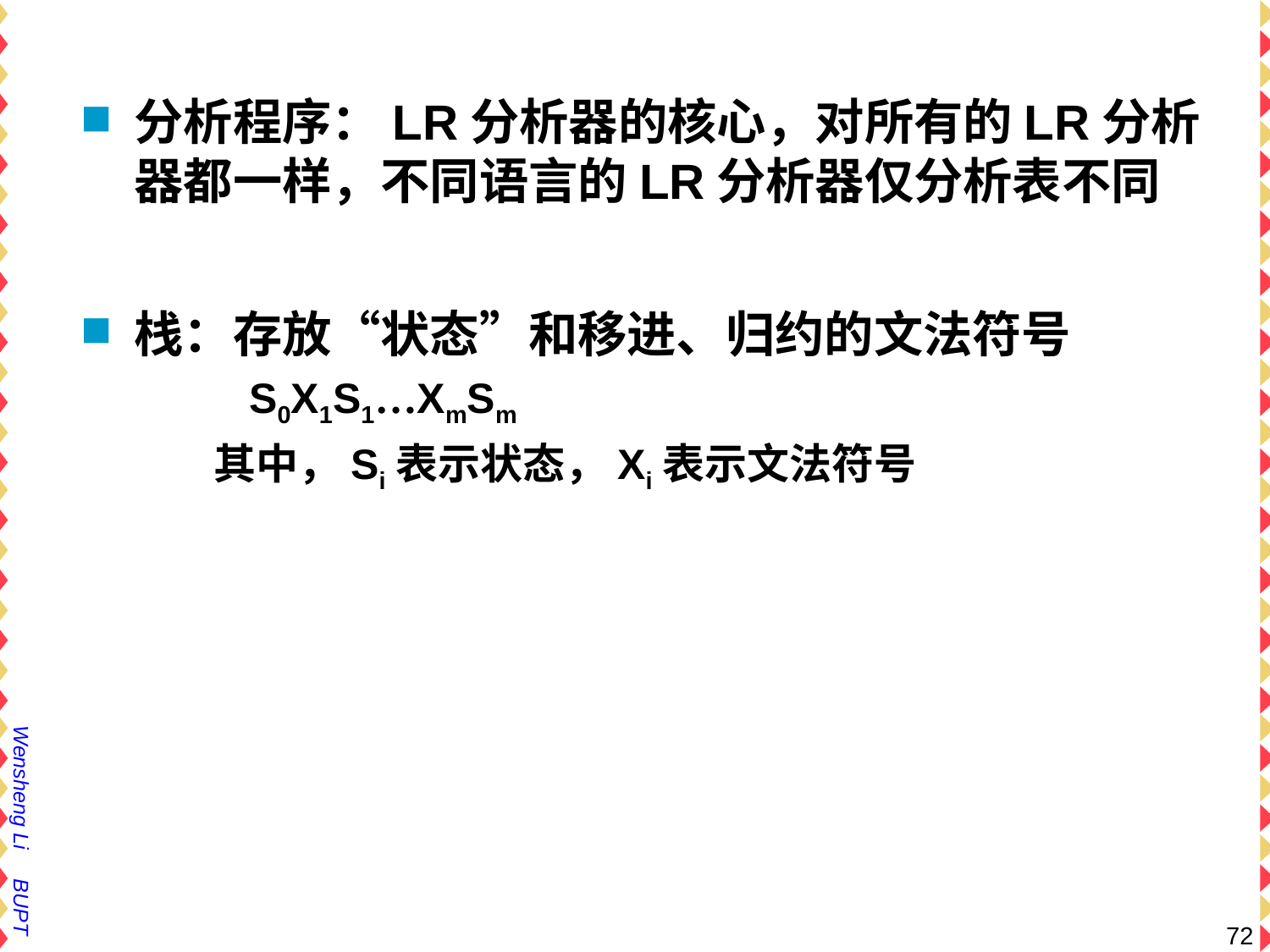

分析程序：LR分析器的核心，对所有的LR分析器都一样，不同语言的LR分析器仅分析表不同

栈：存放“状态”和移进、归约的文法符号
   S0X1S1…XmSm
其中，Si表示状态，Xi表示文法符号

72